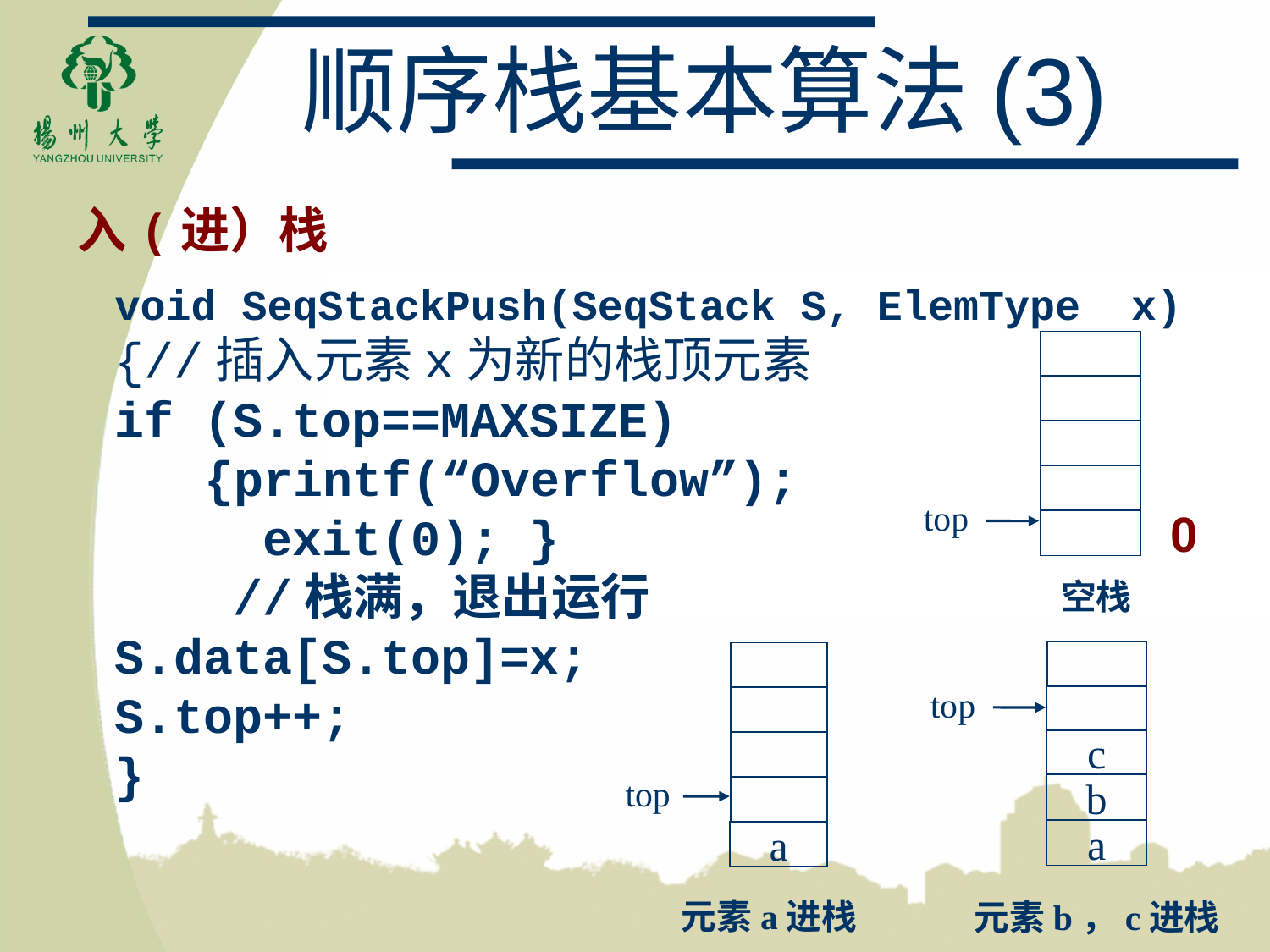

# 顺序栈基本算法(3)
入(进）栈
void SeqStackPush(SeqStack S, ElemType  x)
{//插入元素x为新的栈顶元素
if (S.top==MAXSIZE)
  	{printf(“Overflow”);
     exit(0); }
    //栈满，退出运行
S.data[S.top]=x;
S.top++;
}

top

空栈
0

top

c
b
a
元素b，c进栈

top

a
元素a进栈